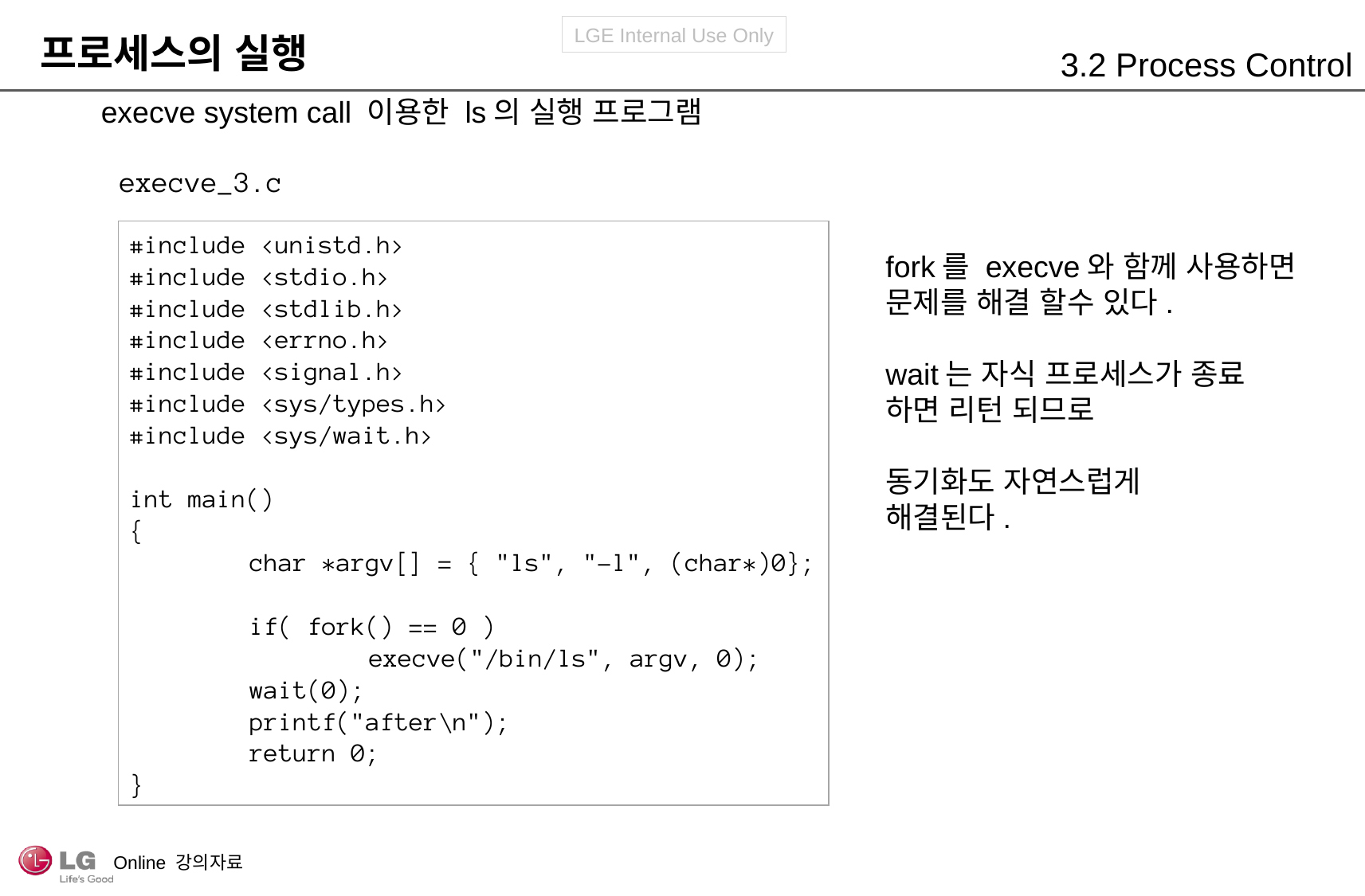

프로세스의 실행
3.2 Process Control

execve system call 이용한 ls의 실행 프로그램
execve_3.c
#include <unistd.h>
#include <stdio.h>
#include <stdlib.h>
#include <errno.h>
#include <signal.h>
#include <sys/types.h>
#include <sys/wait.h>

int main()
{
	char *argv[] = { "ls", "-l", (char*)0};

	if( fork() == 0 )
		execve("/bin/ls", argv, 0);
	wait(0);
	printf("after\n");
	return 0;
}
fork를 execve와 함께 사용하면
문제를 해결 할수 있다.

wait는 자식 프로세스가 종료
하면 리턴 되므로

동기화도 자연스럽게
해결된다.